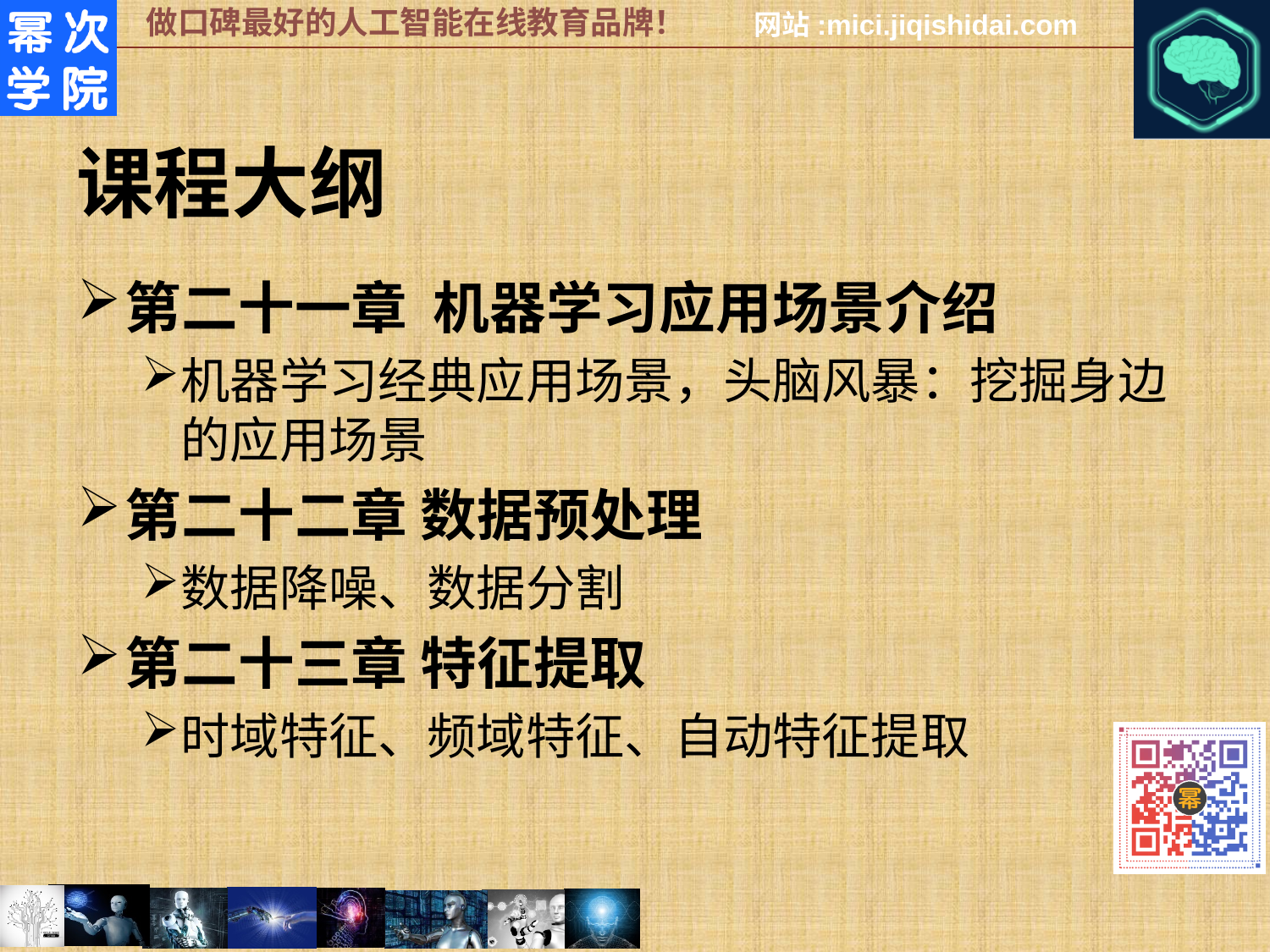

# 课程大纲
第二十一章  机器学习应用场景介绍
机器学习经典应用场景，头脑风暴：挖掘身边的应用场景
第二十二章 数据预处理
数据降噪、数据分割
第二十三章 特征提取
时域特征、频域特征、自动特征提取